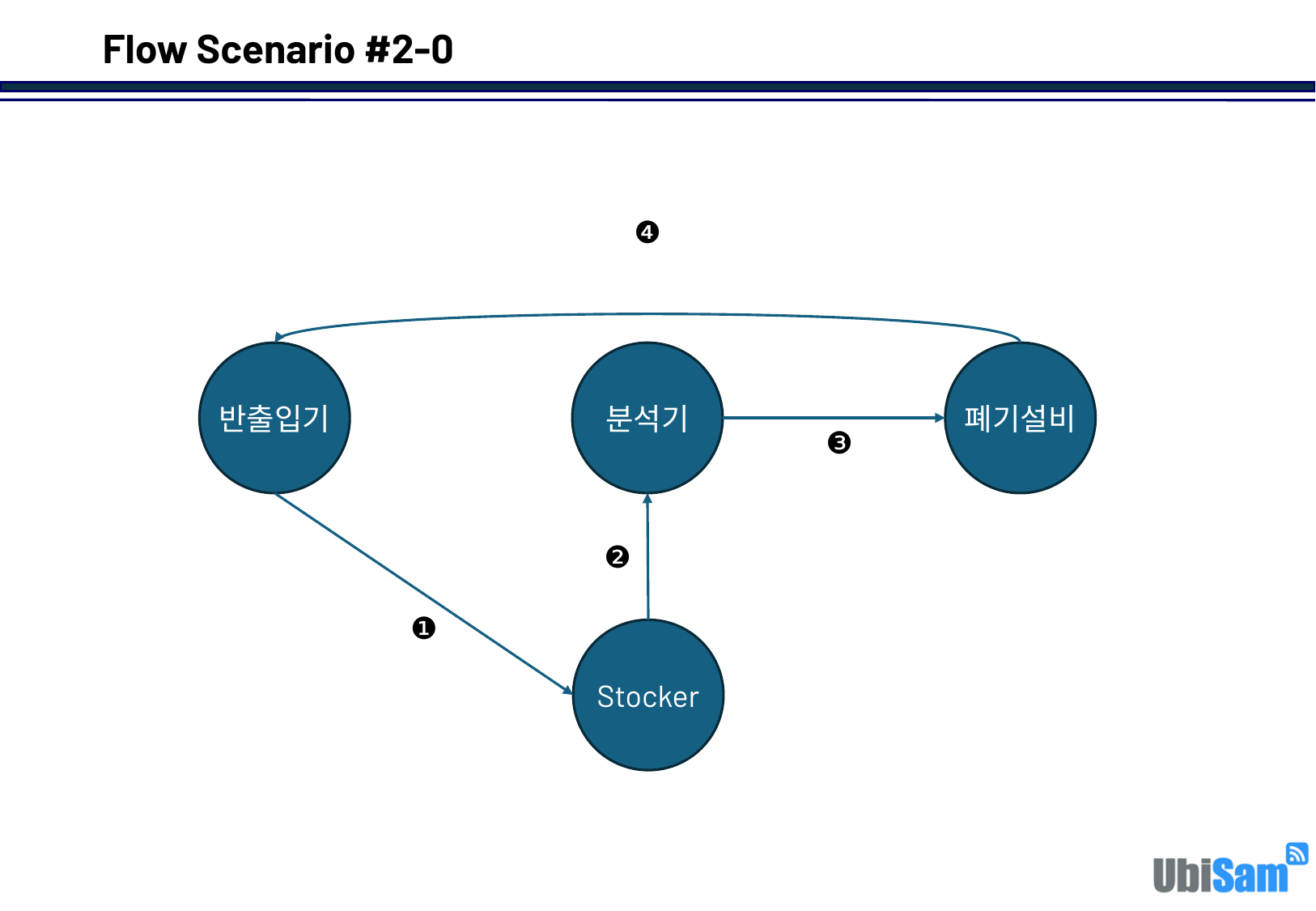

# Flow Scenario #2-0
❹
반출입기
분석기
폐기설비
❸
❷
❶
Stocker